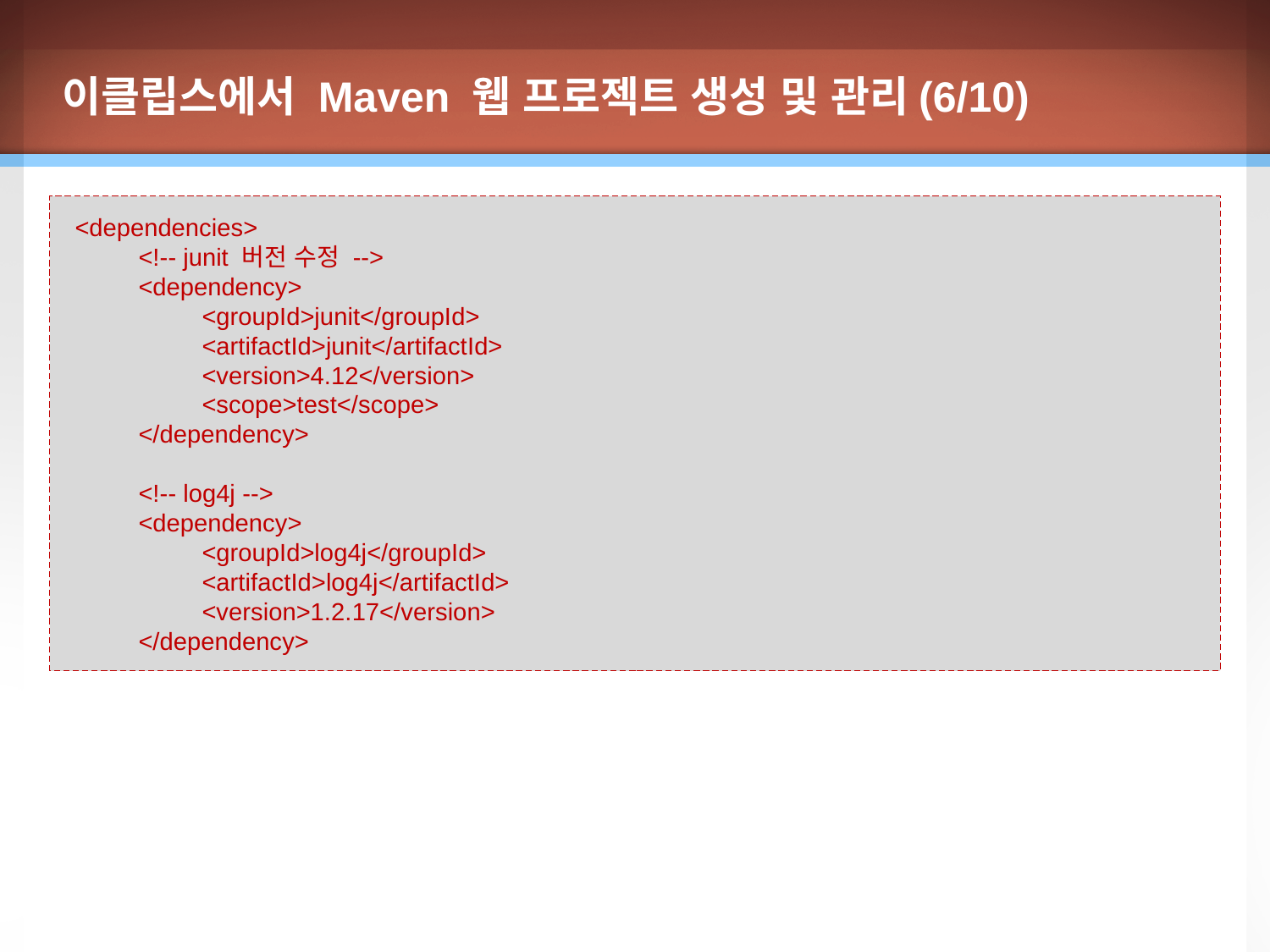

이클립스에서 Maven 웹 프로젝트 생성 및 관리(6/10)
<dependencies>
<!-- junit 버전 수정 -->
<dependency>
<groupId>junit</groupId>
<artifactId>junit</artifactId>
<version>4.12</version>
<scope>test</scope>
</dependency>

<!-- log4j -->
<dependency>
<groupId>log4j</groupId>
<artifactId>log4j</artifactId>
<version>1.2.17</version>
</dependency>